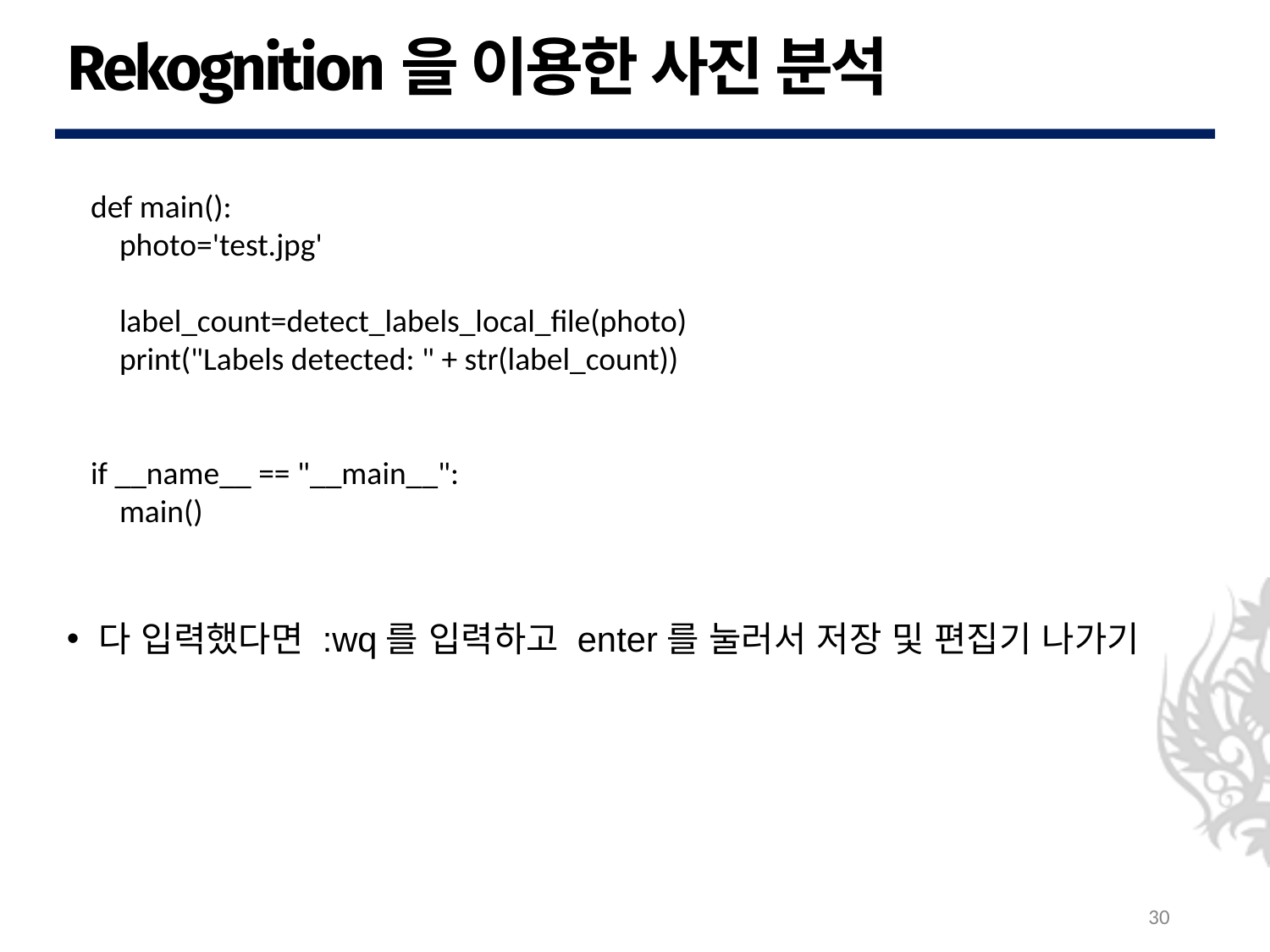

Rekognition을 이용한 사진 분석
def main():
    photo='test.jpg'

    label_count=detect_labels_local_file(photo)
    print("Labels detected: " + str(label_count))

if __name__ == "__main__":
    main()
다 입력했다면 :wq를 입력하고 enter를 눌러서 저장 및 편집기 나가기
30